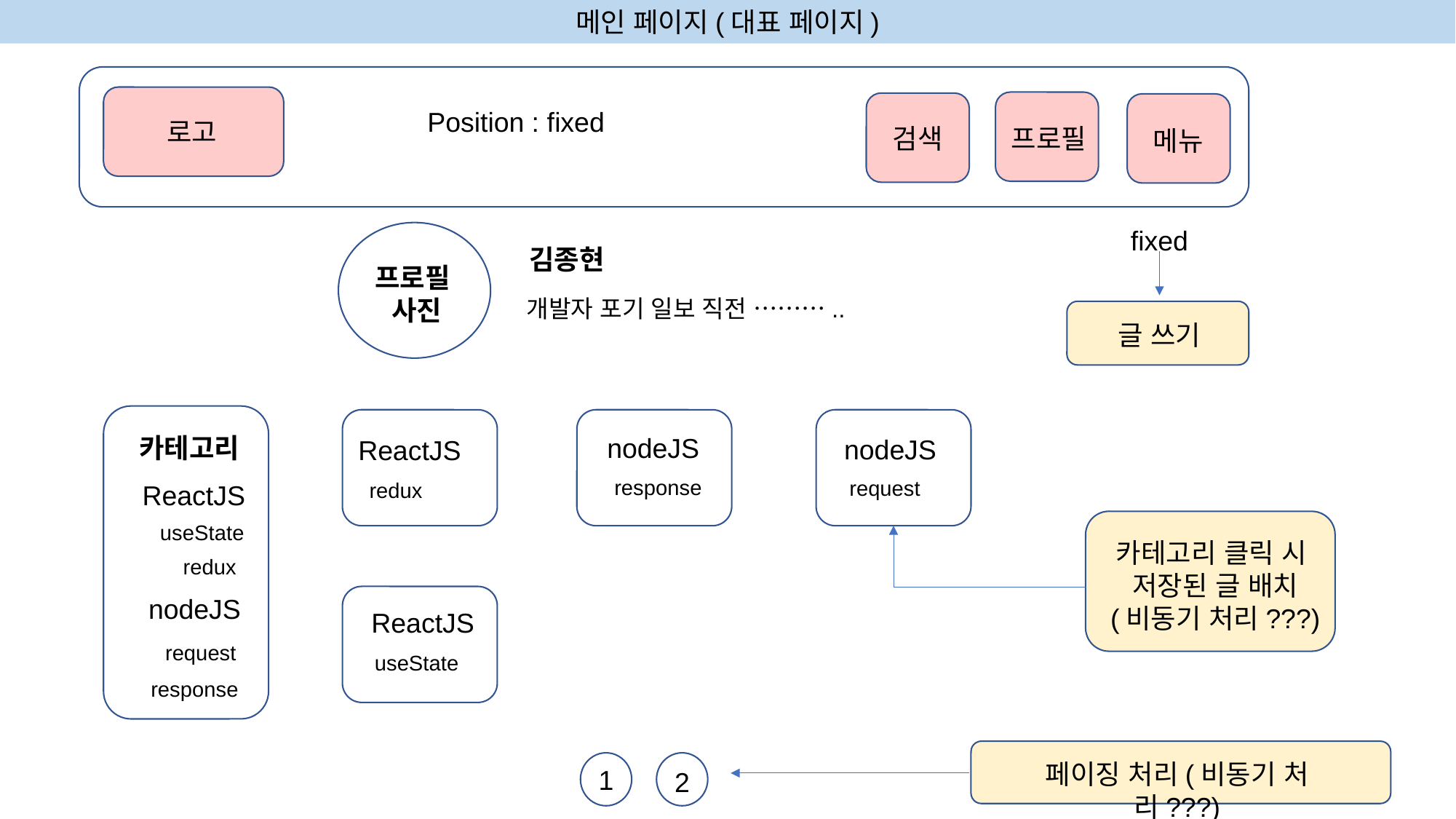

메인 페이지(대표 페이지)

Position : fixed
로고
검색
프로필
메뉴
fixed

김종현
프로필
사진
개발자 포기 일보 직전 ………..

글 쓰기

카테고리
nodeJS
nodeJS
ReactJS
response
request
redux
ReactJS

useState
카테고리 클릭 시
저장된 글 배치
(비동기 처리???)
redux
nodeJS

ReactJS
request
useState
response

페이징 처리(비동기 처리???)

1
2